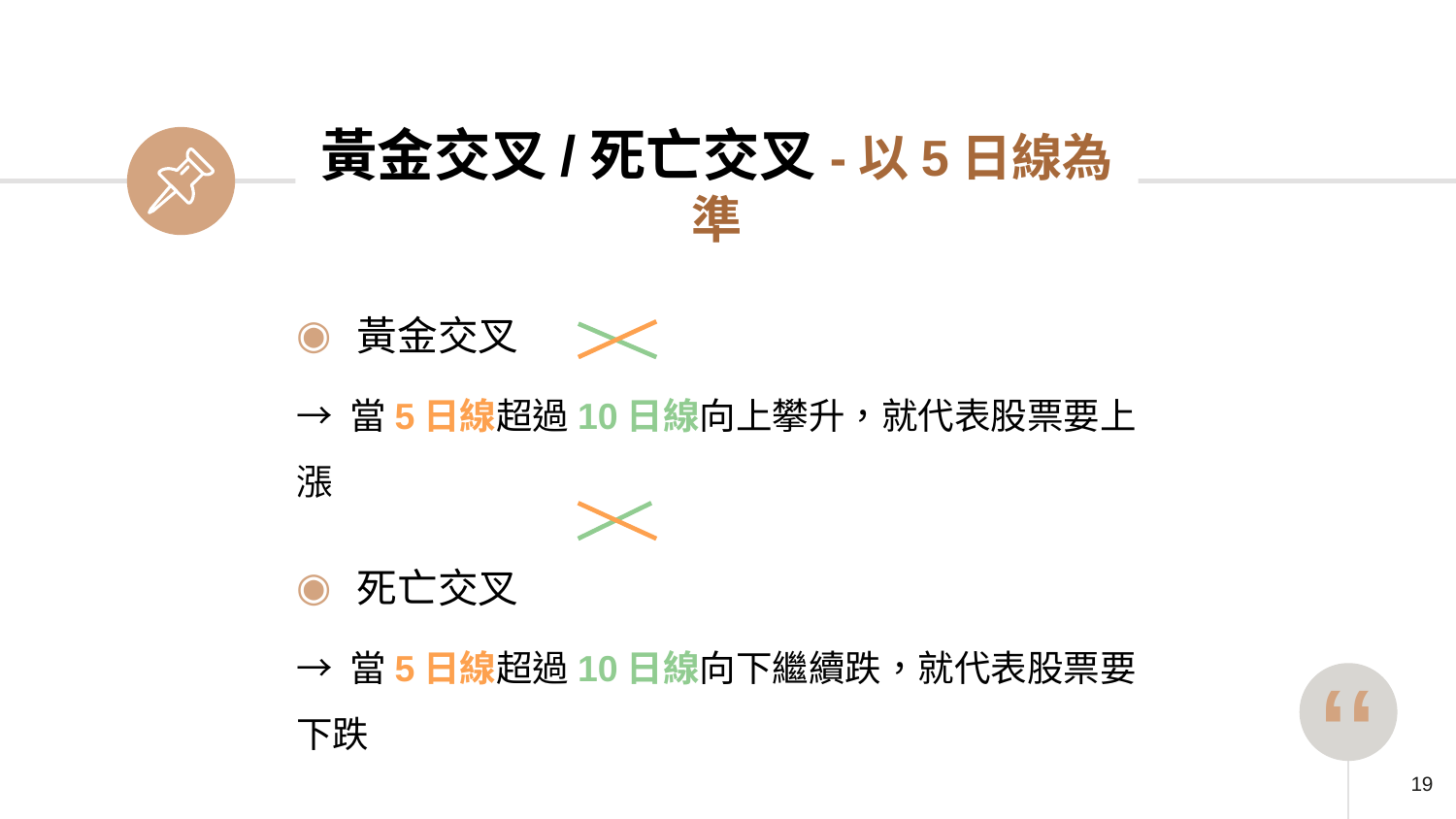

# 黃金交叉/死亡交叉-以5日線為準
黃金交叉
→ 當5日線超過10日線向上攀升，就代表股票要上漲
死亡交叉
→ 當5日線超過10日線向下繼續跌，就代表股票要下跌

,,
19